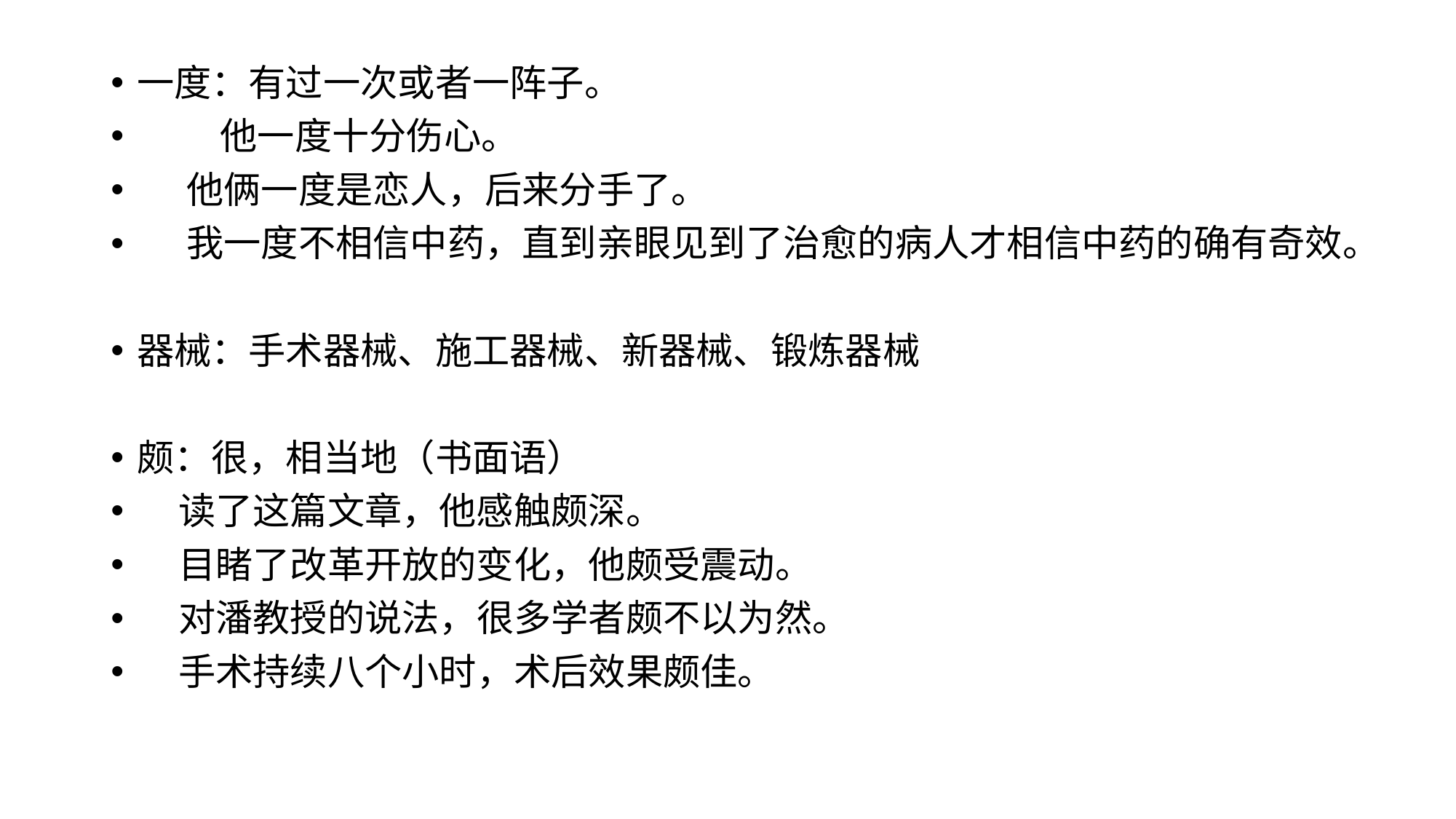

#
一度：有过一次或者一阵子。
         他一度十分伤心。
     他俩一度是恋人，后来分手了。
     我一度不相信中药，直到亲眼见到了治愈的病人才相信中药的确有奇效。

器械：手术器械、施工器械、新器械、锻炼器械

颇：很，相当地（书面语）
    读了这篇文章，他感触颇深。
    目睹了改革开放的变化，他颇受震动。
    对潘教授的说法，很多学者颇不以为然。
    手术持续八个小时，术后效果颇佳。